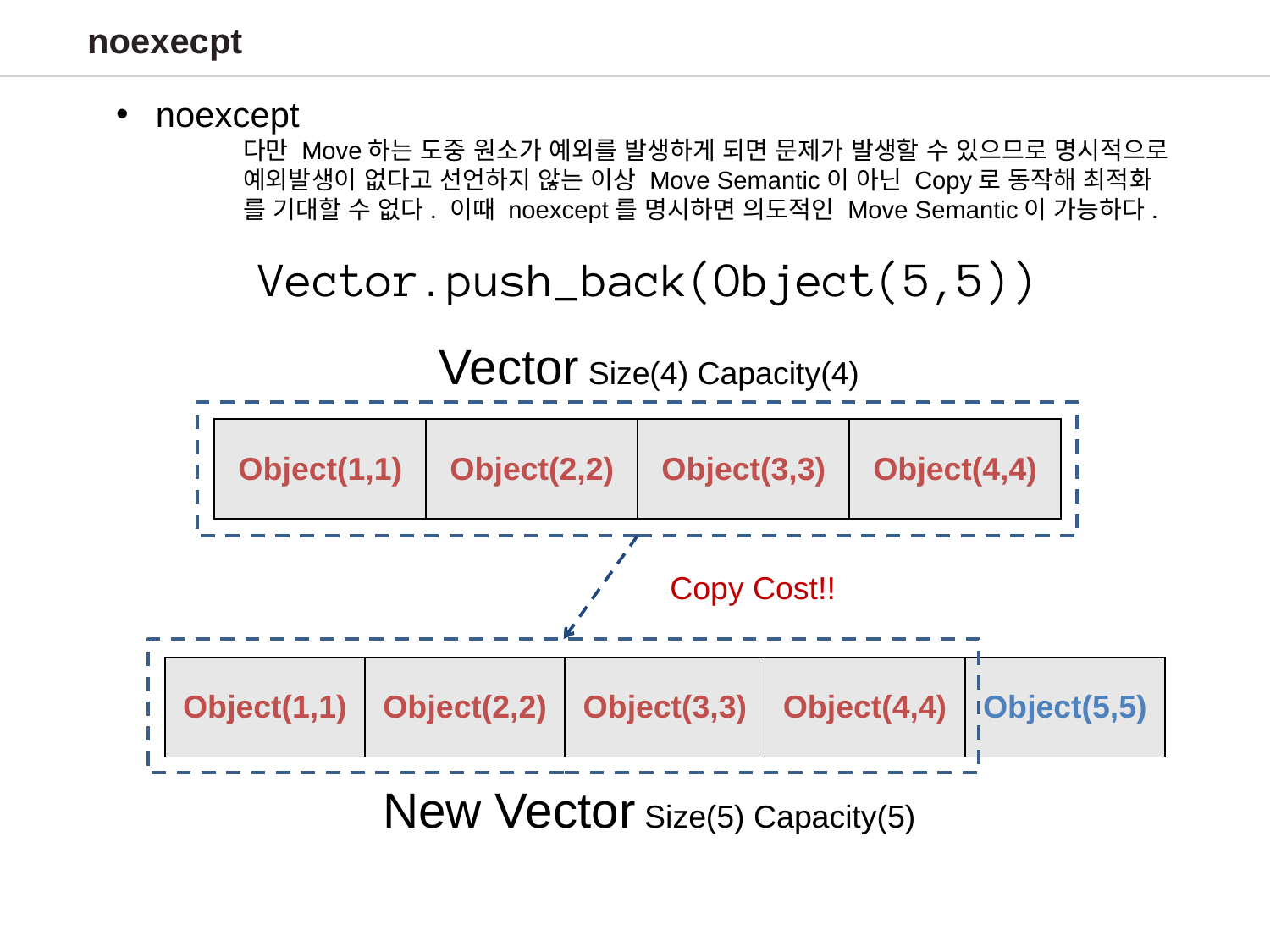

noexecpt
noexcept
	다만 Move하는 도중 원소가 예외를 발생하게 되면 문제가 발생할 수 있으므로 명시적으로
	예외발생이 없다고 선언하지 않는 이상 Move Semantic이 아닌 Copy로 동작해 최적화
	를 기대할 수 없다. 이때 noexcept를 명시하면 의도적인 Move Semantic이 가능하다.
Vector.push_back(Object(5,5))
Vector Size(4) Capacity(4)

| Object(1,1) | Object(2,2) | Object(3,3) | Object(4,4) |
| --- | --- | --- | --- |
Copy Cost!!

| Object(1,1) | Object(2,2) | Object(3,3) | Object(4,4) | Object(5,5) |
| --- | --- | --- | --- | --- |
New Vector Size(5) Capacity(5)